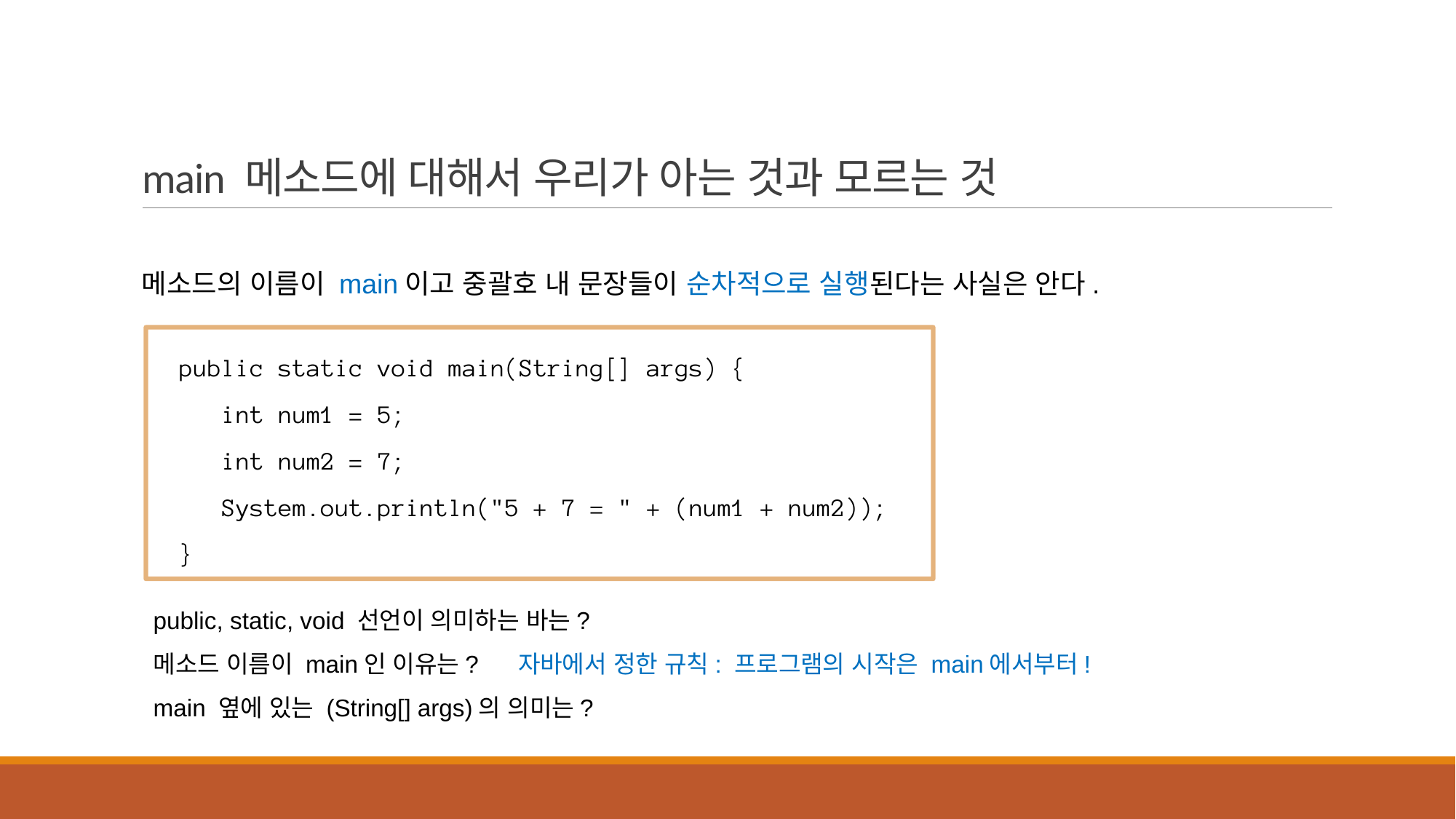

main 메소드에 대해서 우리가 아는 것과 모르는 것
메소드의 이름이 main이고 중괄호 내 문장들이 순차적으로 실행된다는 사실은 안다.

public static void main(String[] args) {
   int num1 = 5;
   int num2 = 7;
   System.out.println("5 + 7 = " + (num1 + num2));
}
public, static, void 선언이 의미하는 바는?
메소드 이름이 main인 이유는?     자바에서 정한 규칙: 프로그램의 시작은 main에서부터!
main 옆에 있는 (String[] args)의 의미는?